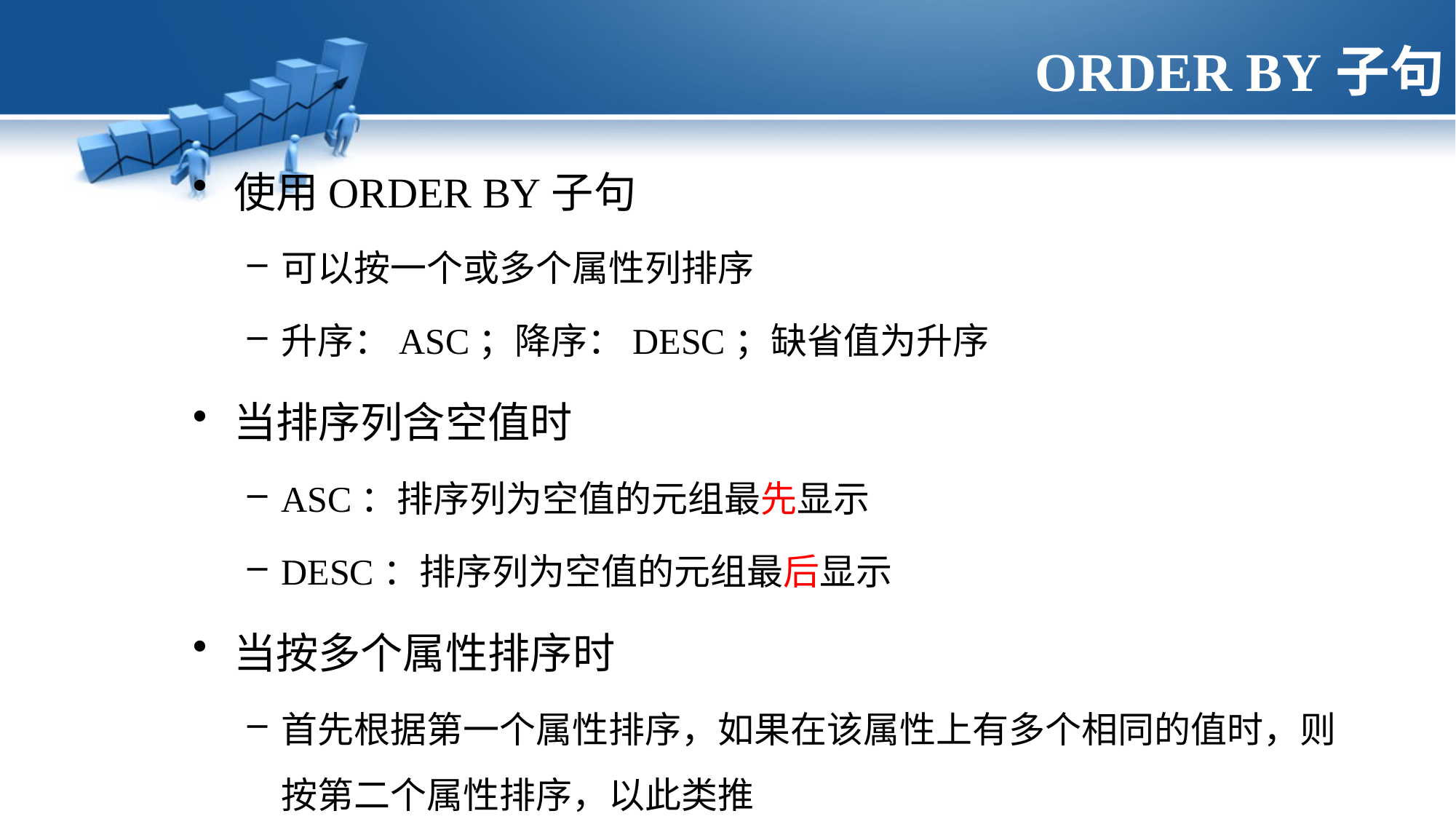

# ORDER BY子句
使用ORDER BY子句
可以按一个或多个属性列排序
升序：ASC；降序：DESC；缺省值为升序
当排序列含空值时
ASC：排序列为空值的元组最先显示
DESC：排序列为空值的元组最后显示
当按多个属性排序时
首先根据第一个属性排序，如果在该属性上有多个相同的值时，则按第二个属性排序，以此类推